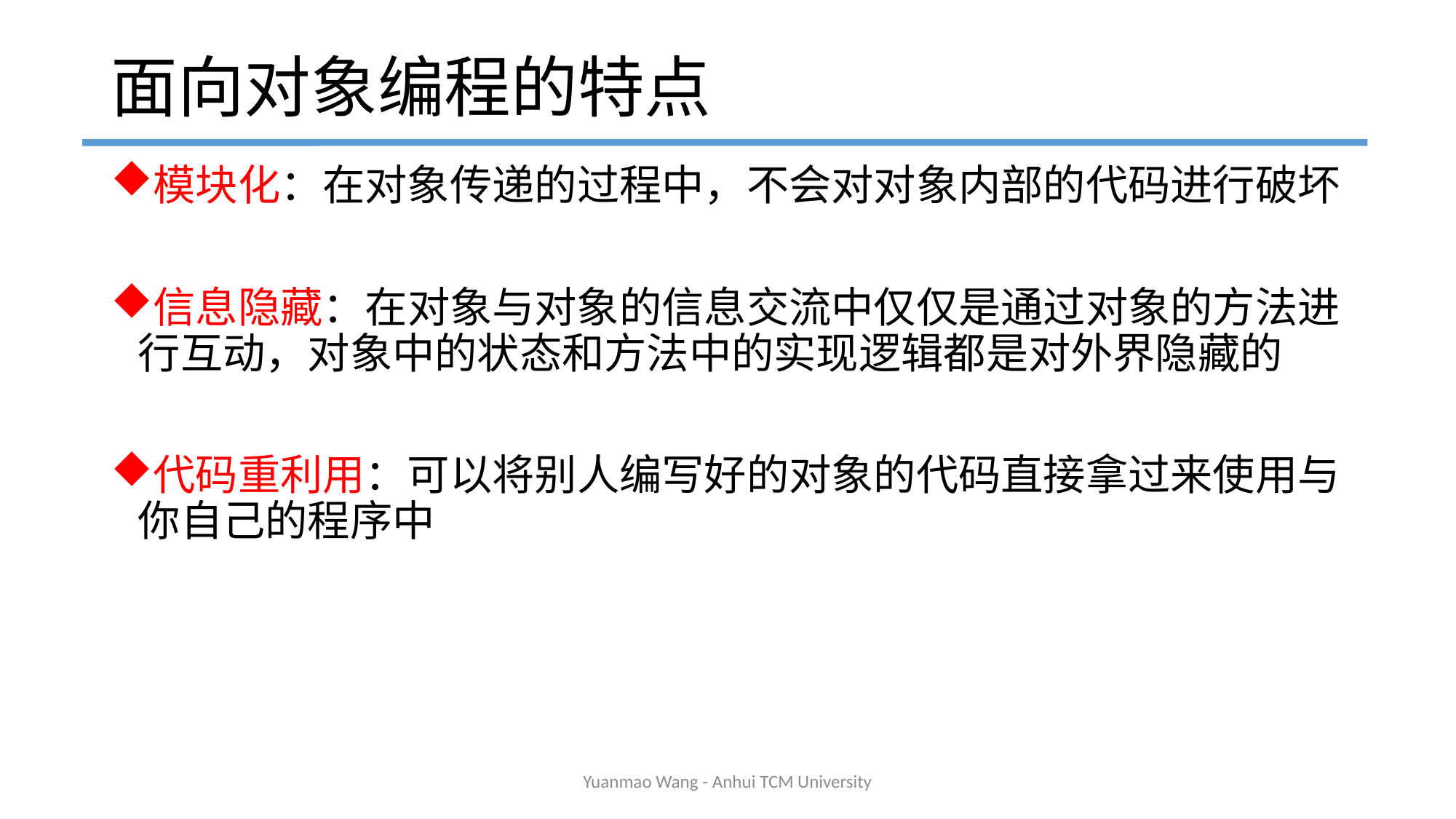

# 面向对象编程的特点
模块化：在对象传递的过程中，不会对对象内部的代码进行破坏

信息隐藏：在对象与对象的信息交流中仅仅是通过对象的方法进行互动，对象中的状态和方法中的实现逻辑都是对外界隐藏的

代码重利用：可以将别人编写好的对象的代码直接拿过来使用与你自己的程序中

Yuanmao Wang - Anhui TCM University